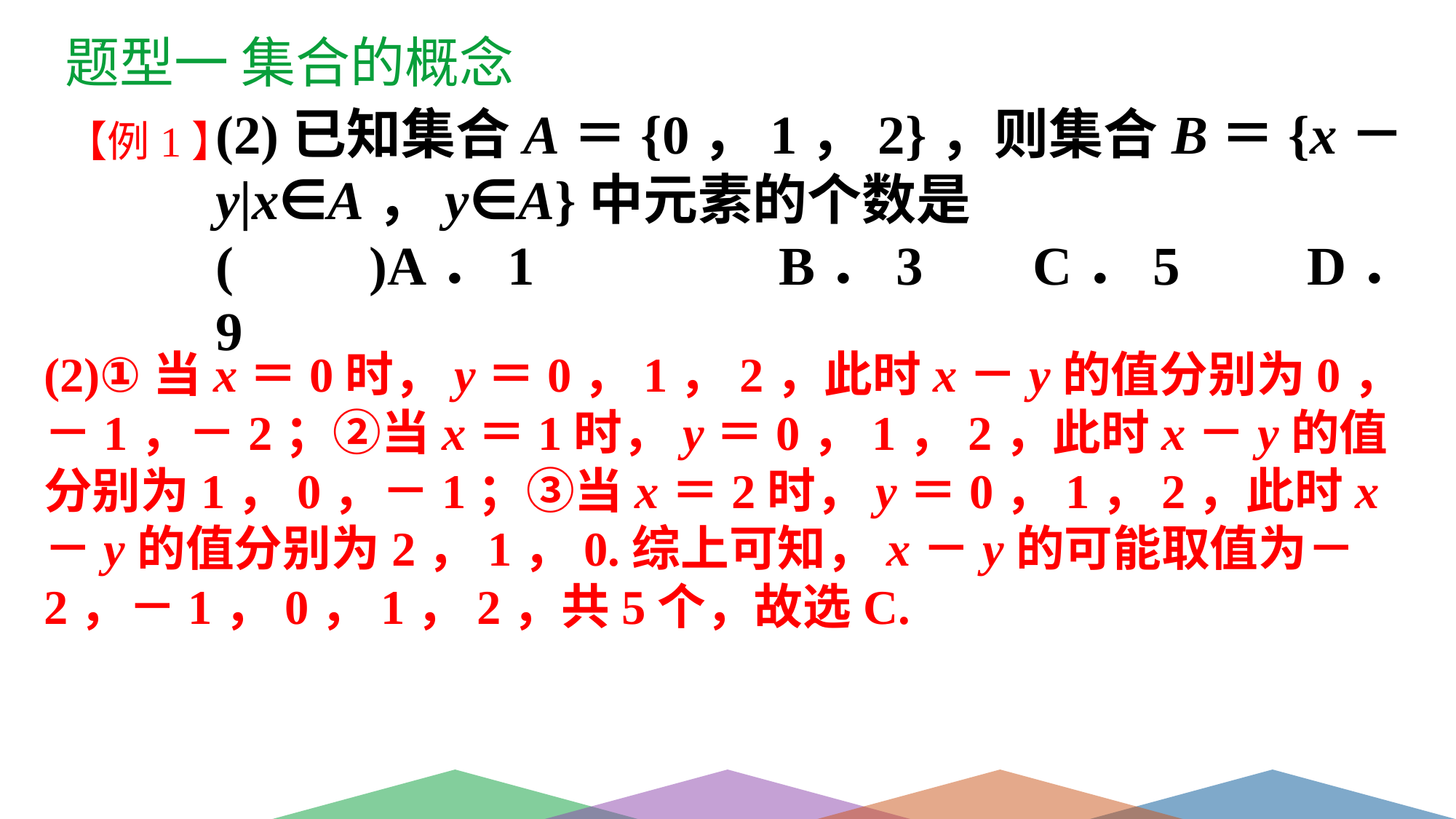

题型一 集合的概念

(2)已知集合A＝{0，1，2}，则集合B＝{x－y|x∈A，y∈A}中元素的个数是		(　　)A．1　　　　B．3        C．5  	D．9

【例1】
(2)①当x＝0时，y＝0，1，2，此时x－y的值分别为0，－1，－2；②当x＝1时，y＝0，1，2，此时x－y的值分别为1，0，－1；③当x＝2时，y＝0，1，2，此时x－y的值分别为2，1，0.综上可知，x－y的可能取值为－2，－1，0，1，2，共5个，故选C.